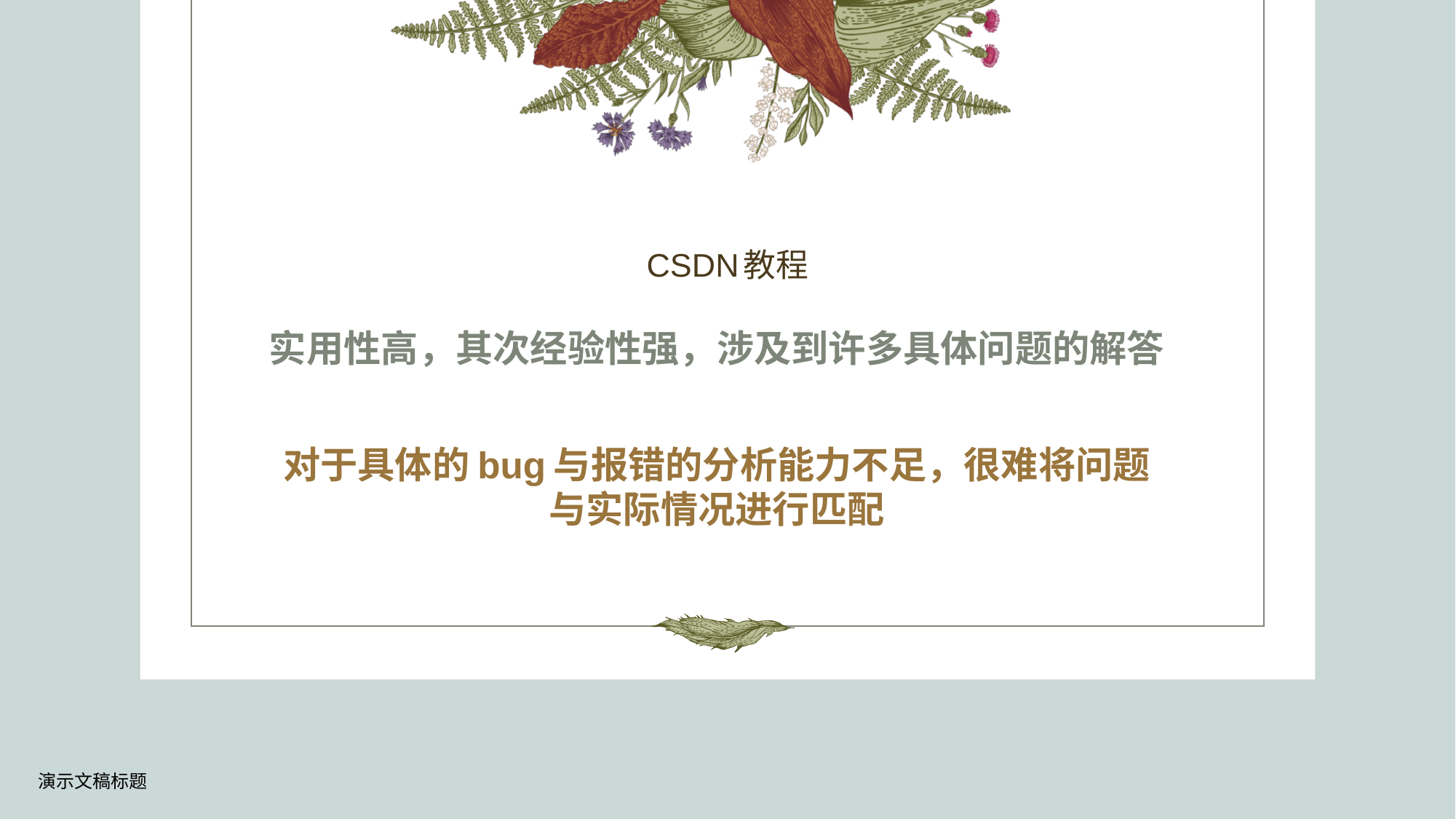

实用性高，其次经验性强，涉及到许多具体问题的解答

对于具体的bug与报错的分析能力不足，很难将问题与实际情况进行匹配

# CSDN教程
演示文稿标题
6